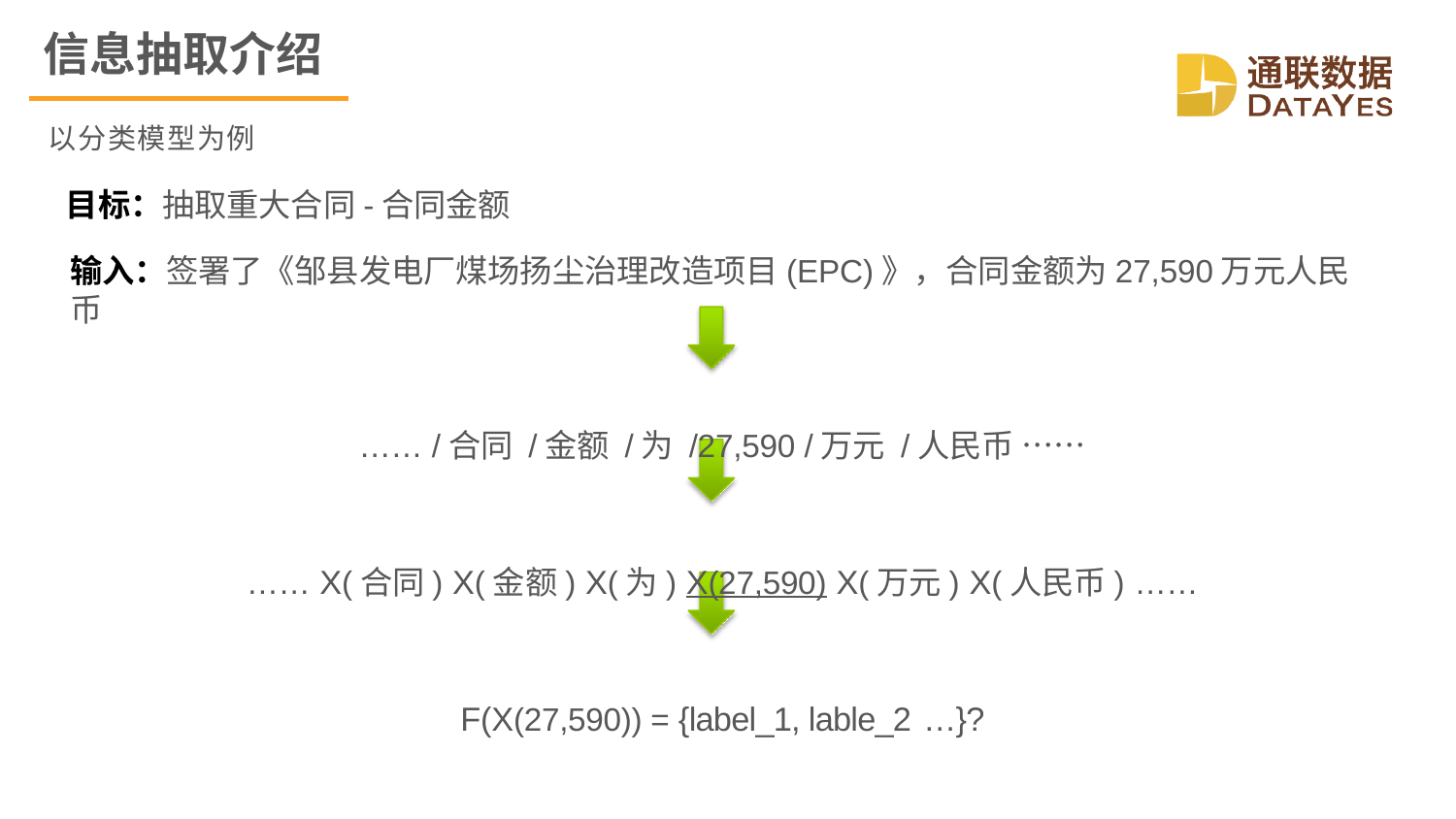

# 信息抽取介绍

以分类模型为例
目标：抽取重大合同-合同金额
输入：签署了《邹县发电厂煤场扬尘治理改造项目(EPC)》，合同金额为27,590万元人民币

…… /合同 /金额 /为 /27,590 /万元 /人民币 ……

…… X(合同) X(金额) X(为) X(27,590) X(万元) X(人民币) ……

F(X(27,590)) = {label_1, lable_2 …}?

Copyright © 2017 DataYes. All rights reserved	● 保密文件，请勿外泄